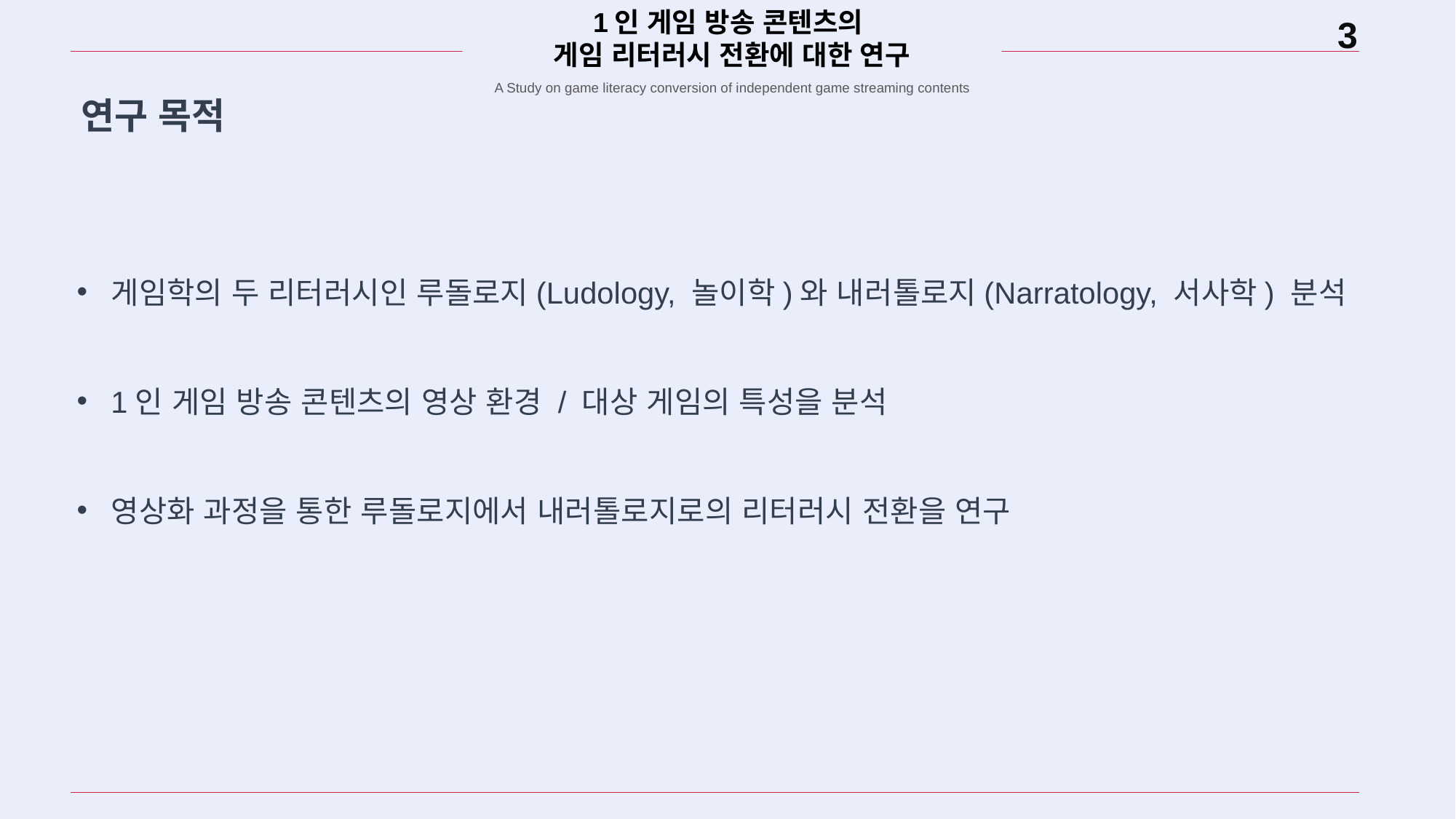

1인 게임 방송 콘텐츠의
게임 리터러시 전환에 대한 연구
A Study on game literacy conversion of independent game streaming contents
연구 목적
게임학의 두 리터러시인 루돌로지(Ludology, 놀이학)와 내러톨로지(Narratology, 서사학) 분석

1인 게임 방송 콘텐츠의 영상 환경 / 대상 게임의 특성을 분석

영상화 과정을 통한 루돌로지에서 내러톨로지로의 리터러시 전환을 연구